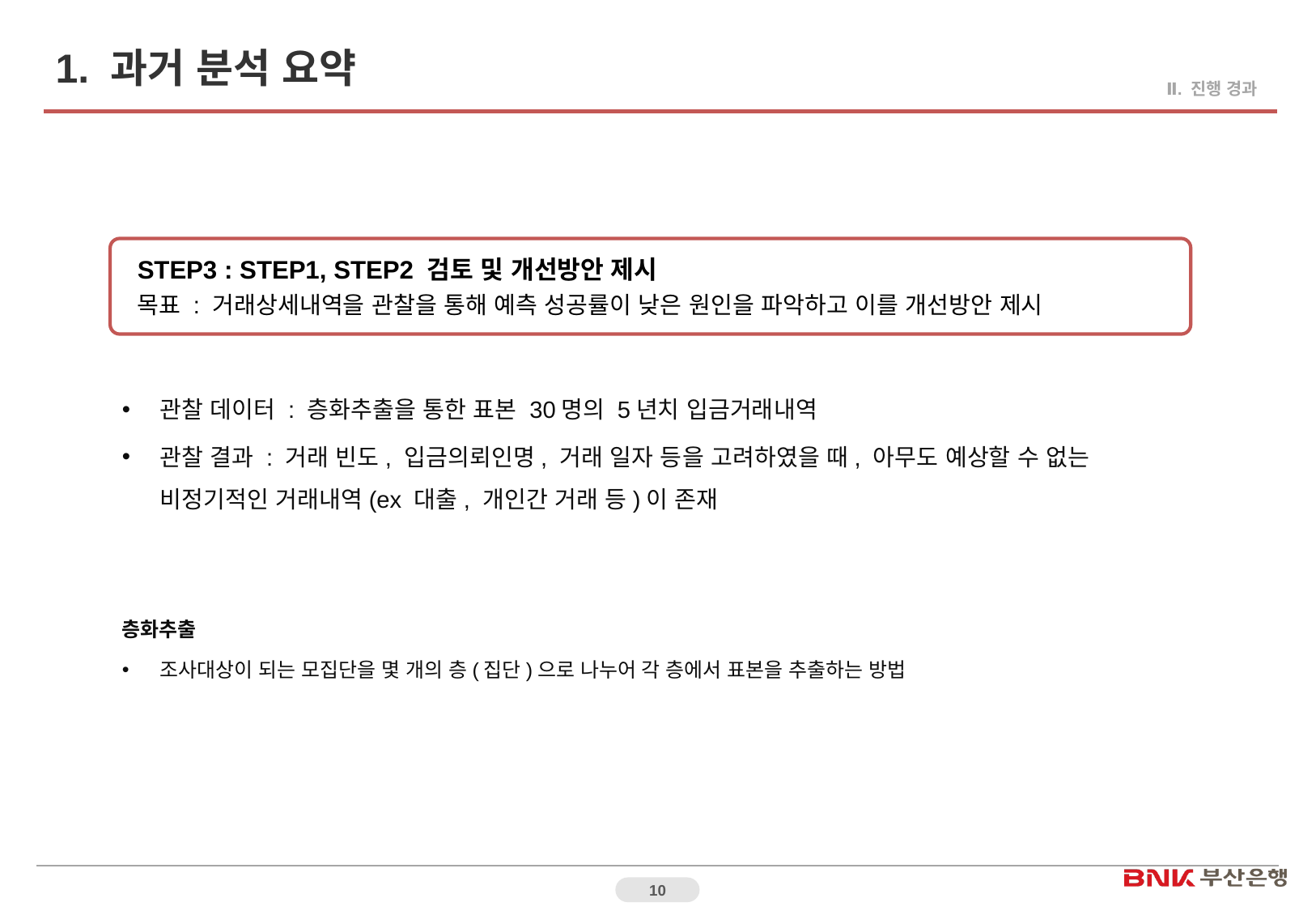

1. 과거 분석 요약
Ⅱ. 진행 경과

목적 : 예측 성공률이 낮은 원인 파악
STEP3 : STEP1, STEP2 검토 및 개선방안 제시
목표 : 거래상세내역을 관찰을 통해 예측 성공률이 낮은 원인을 파악하고 이를 개선방안 제시

관찰 데이터 : 층화추출을 통한 표본 30명의 5년치 입금거래내역
관찰 결과 : 거래 빈도, 입금의뢰인명, 거래 일자 등을 고려하였을 때, 아무도 예상할 수 없는 비정기적인 거래내역(ex 대출, 개인간 거래 등)이 존재

층화추출
조사대상이 되는 모집단을 몇 개의 층(집단)으로 나누어 각 층에서 표본을 추출하는 방법